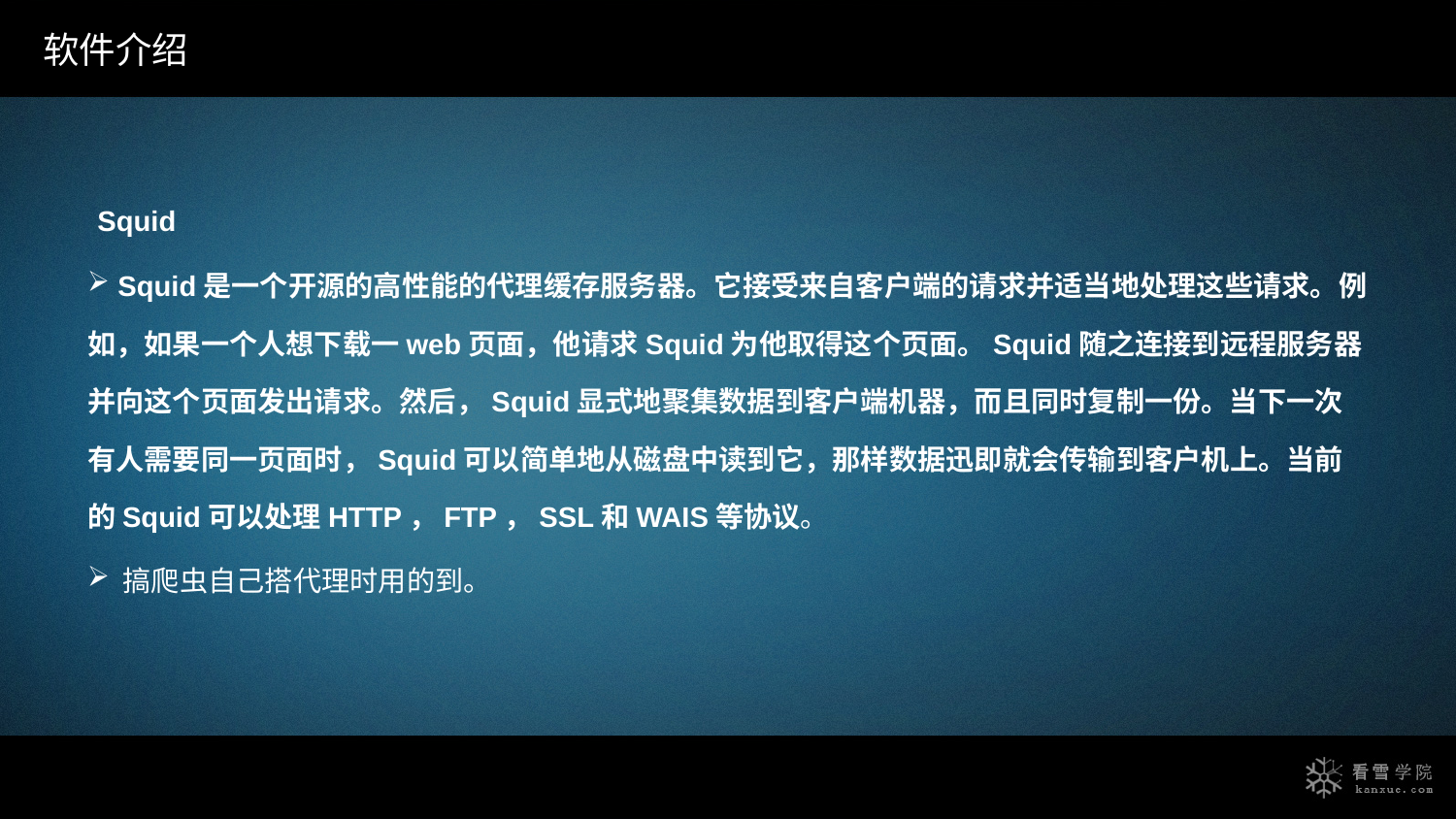

软件介绍
 Squid
 Squid是一个开源的高性能的代理缓存服务器。它接受来自客户端的请求并适当地处理这些请求。例如，如果一个人想下载一web页面，他请求Squid为他取得这个页面。Squid随之连接到远程服务器并向这个页面发出请求。然后，Squid显式地聚集数据到客户端机器，而且同时复制一份。当下一次有人需要同一页面时，Squid可以简单地从磁盘中读到它，那样数据迅即就会传输到客户机上。当前的Squid可以处理HTTP，FTP，SSL和WAIS等协议。
 搞爬虫自己搭代理时用的到。